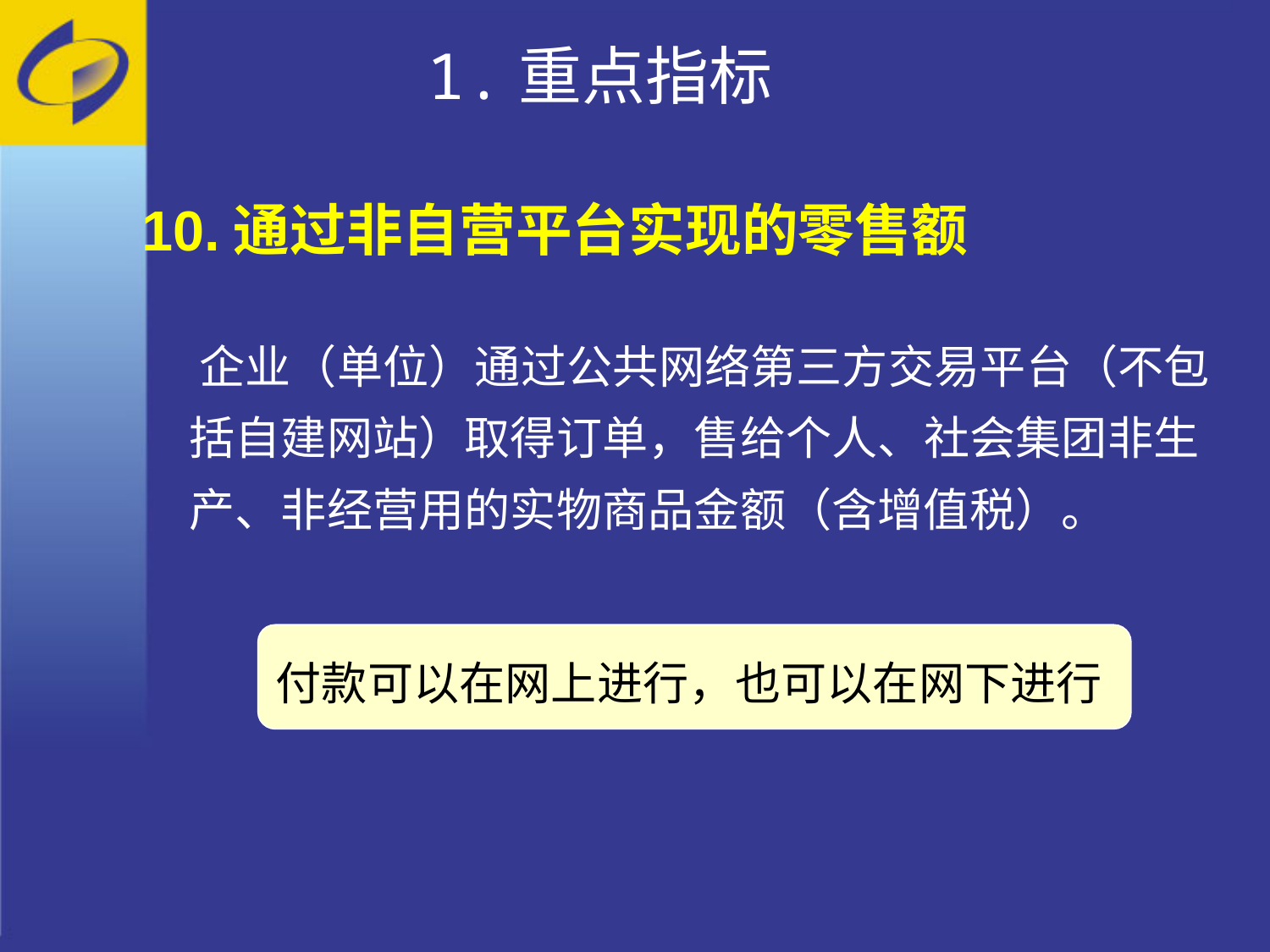

1.重点指标
10.通过非自营平台实现的零售额

       企业（单位）通过公共网络第三方交易平台（不包括自建网站）取得订单，售给个人、社会集团非生产、非经营用的实物商品金额（含增值税）。
付款可以在网上进行，也可以在网下进行